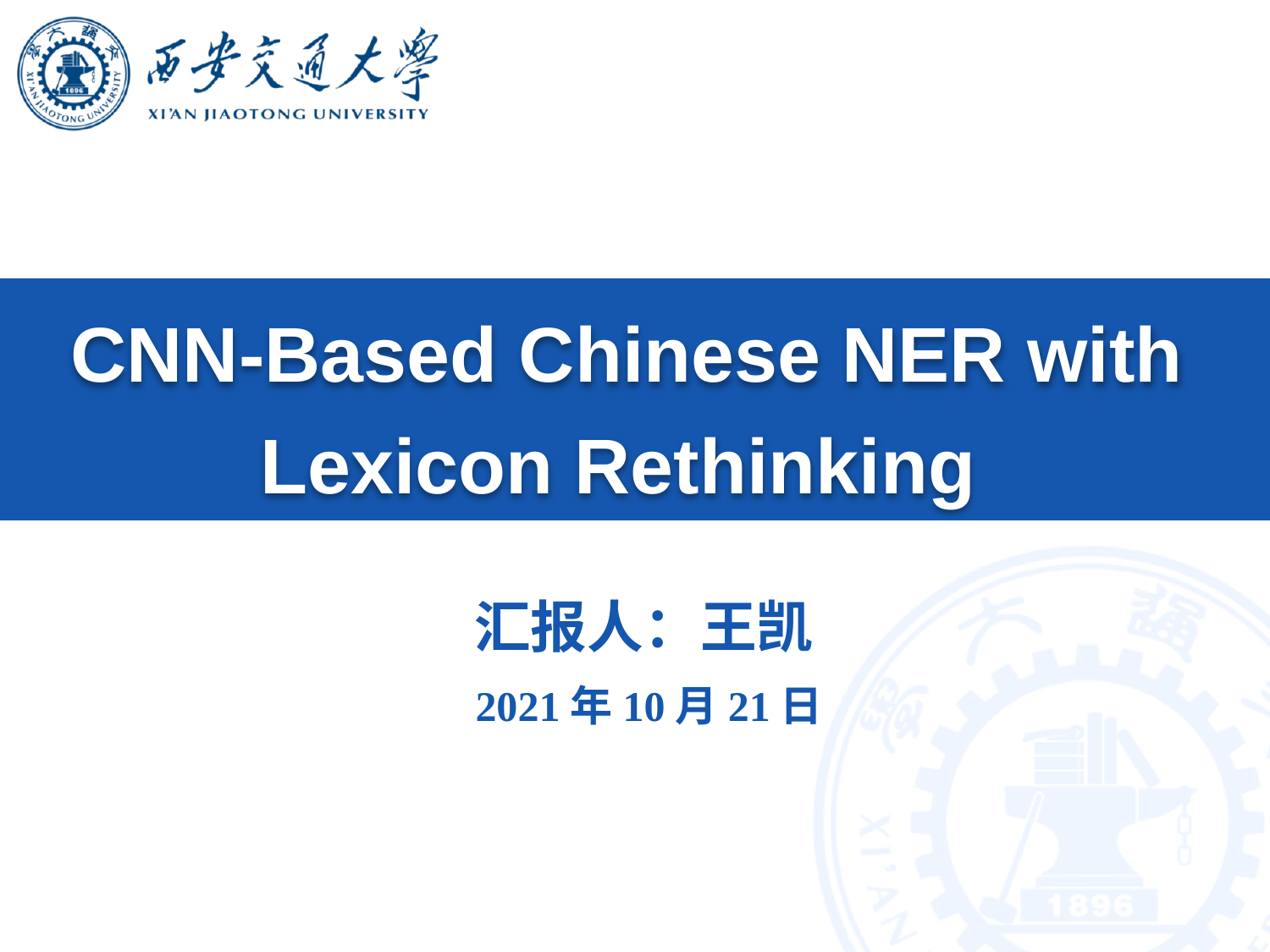

CNN-Based Chinese NER with Lexicon Rethinking
汇报人：王凯
 2021年10月21日